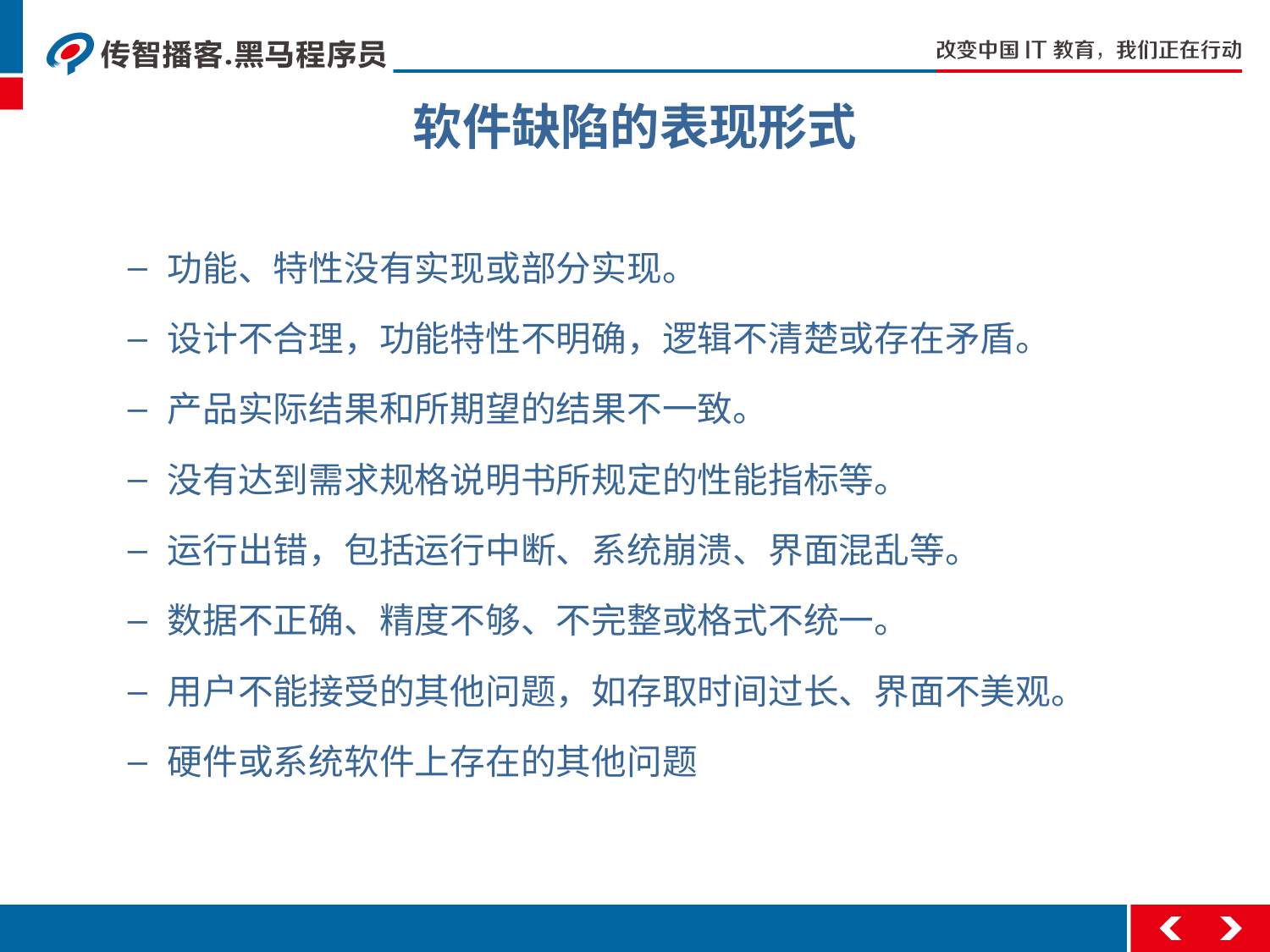

# 软件缺陷的表现形式
功能、特性没有实现或部分实现。
设计不合理，功能特性不明确，逻辑不清楚或存在矛盾。
产品实际结果和所期望的结果不一致。
没有达到需求规格说明书所规定的性能指标等。
运行出错，包括运行中断、系统崩溃、界面混乱等。
数据不正确、精度不够、不完整或格式不统一。
用户不能接受的其他问题，如存取时间过长、界面不美观。
硬件或系统软件上存在的其他问题